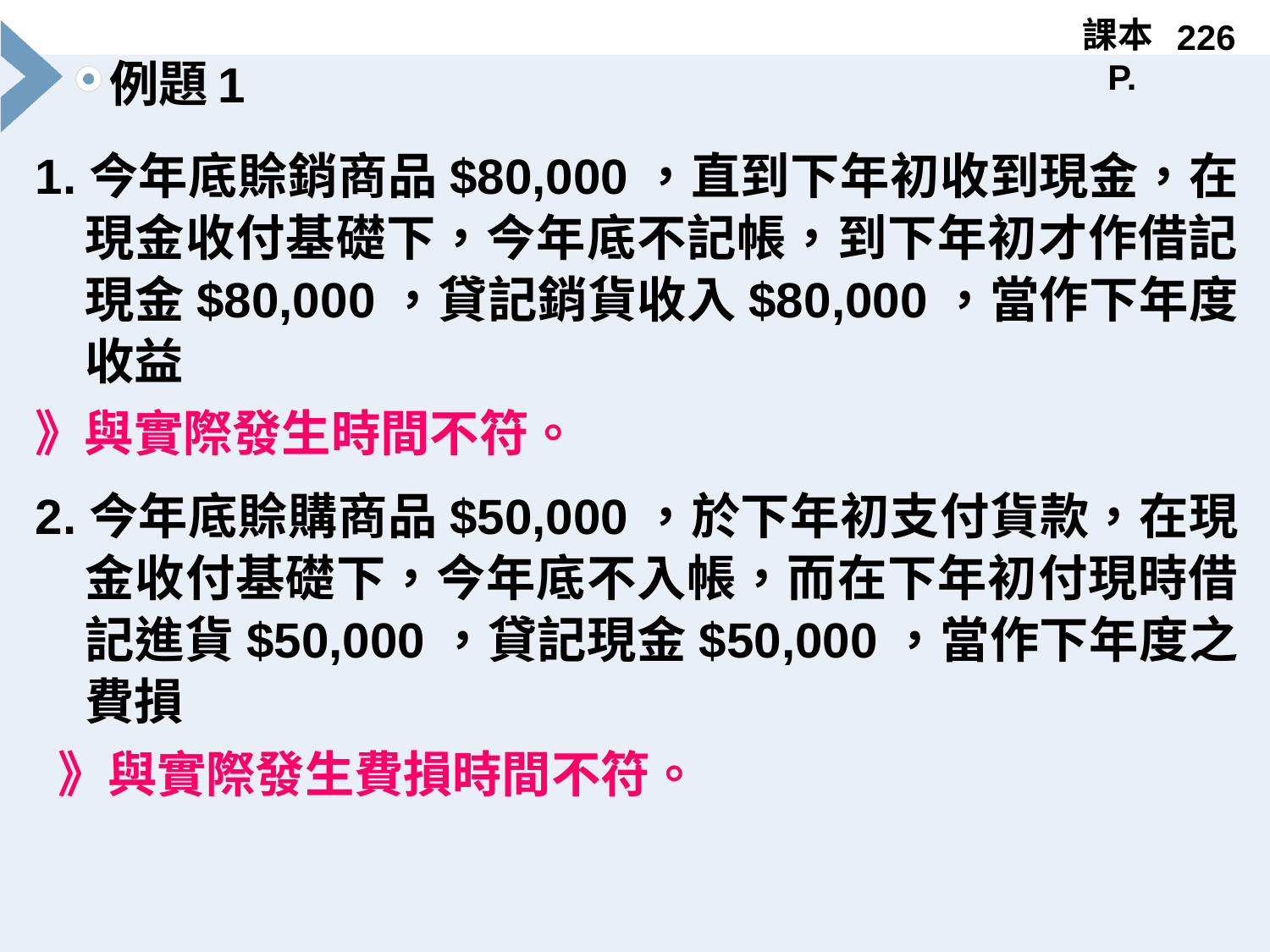

226
# 1
1.今年底賒銷商品$80,000，直到下年初收到現金，在現金收付基礎下，今年底不記帳，到下年初才作借記現金$80,000，貸記銷貨收入$80,000，當作下年度收益
》與實際發生時間不符。
2.今年底賒購商品$50,000，於下年初支付貨款，在現金收付基礎下，今年底不入帳，而在下年初付現時借記進貨$50,000，貸記現金$50,000，當作下年度之費損
 》與實際發生費損時間不符。